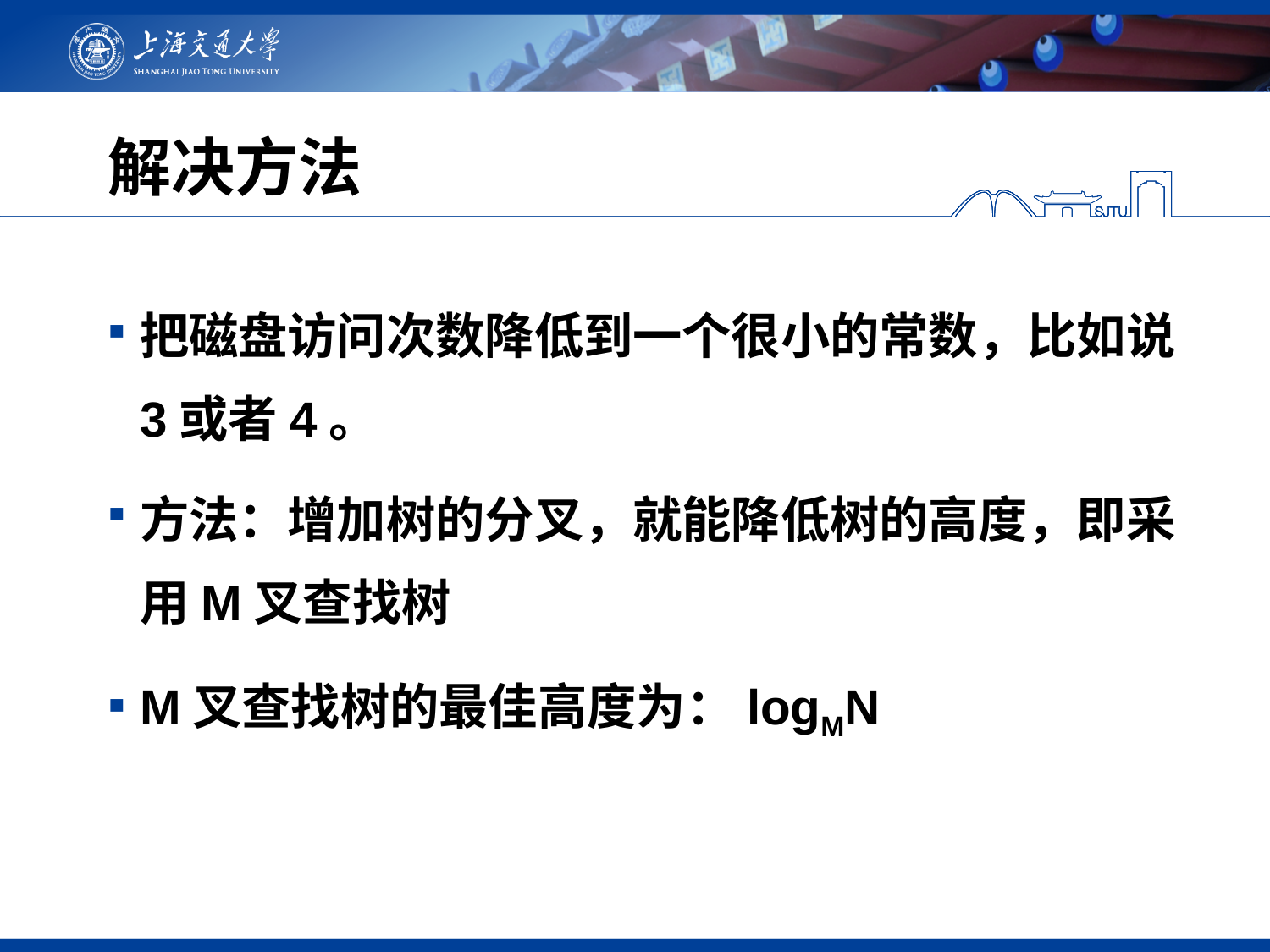

# 解决方法
把磁盘访问次数降低到一个很小的常数，比如说3或者4。
方法：增加树的分叉，就能降低树的高度，即采用M叉查找树
M叉查找树的最佳高度为：logMN